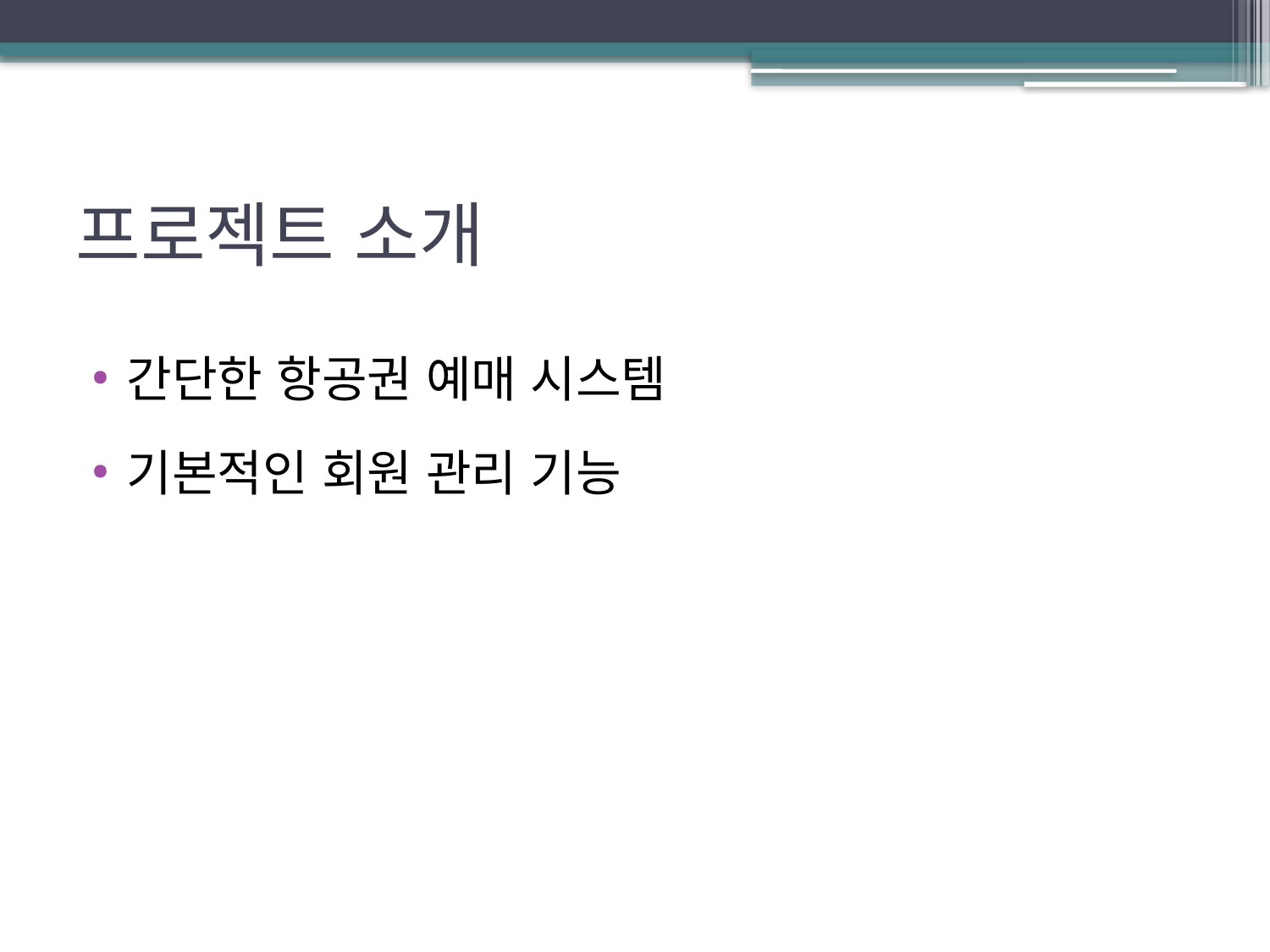

# 프로젝트 소개
간단한 항공권 예매 시스템
기본적인 회원 관리 기능